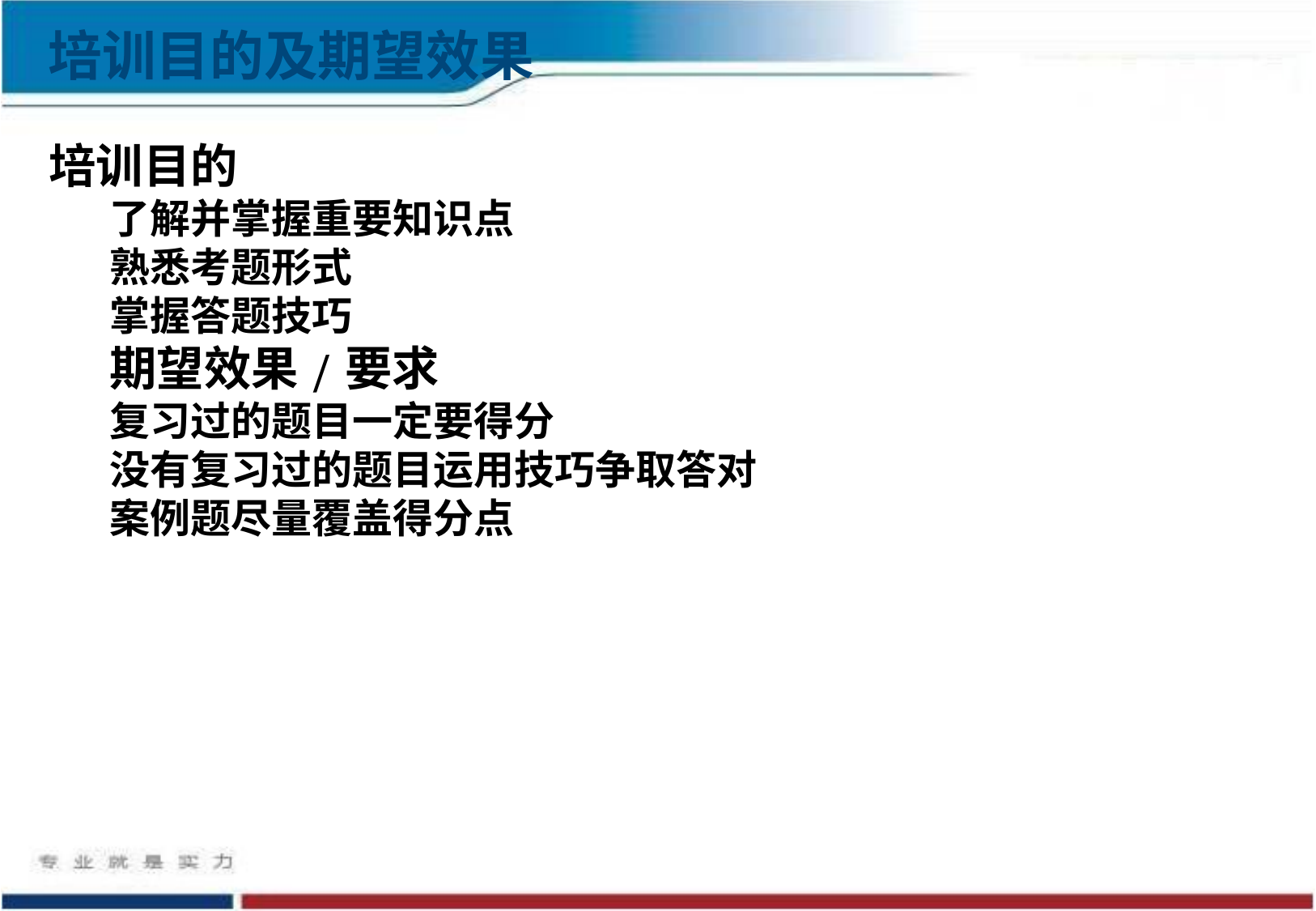

培训目的及期望效果
培训目的
了解并掌握重要知识点
熟悉考题形式
掌握答题技巧
期望效果/要求
复习过的题目一定要得分
没有复习过的题目运用技巧争取答对
案例题尽量覆盖得分点